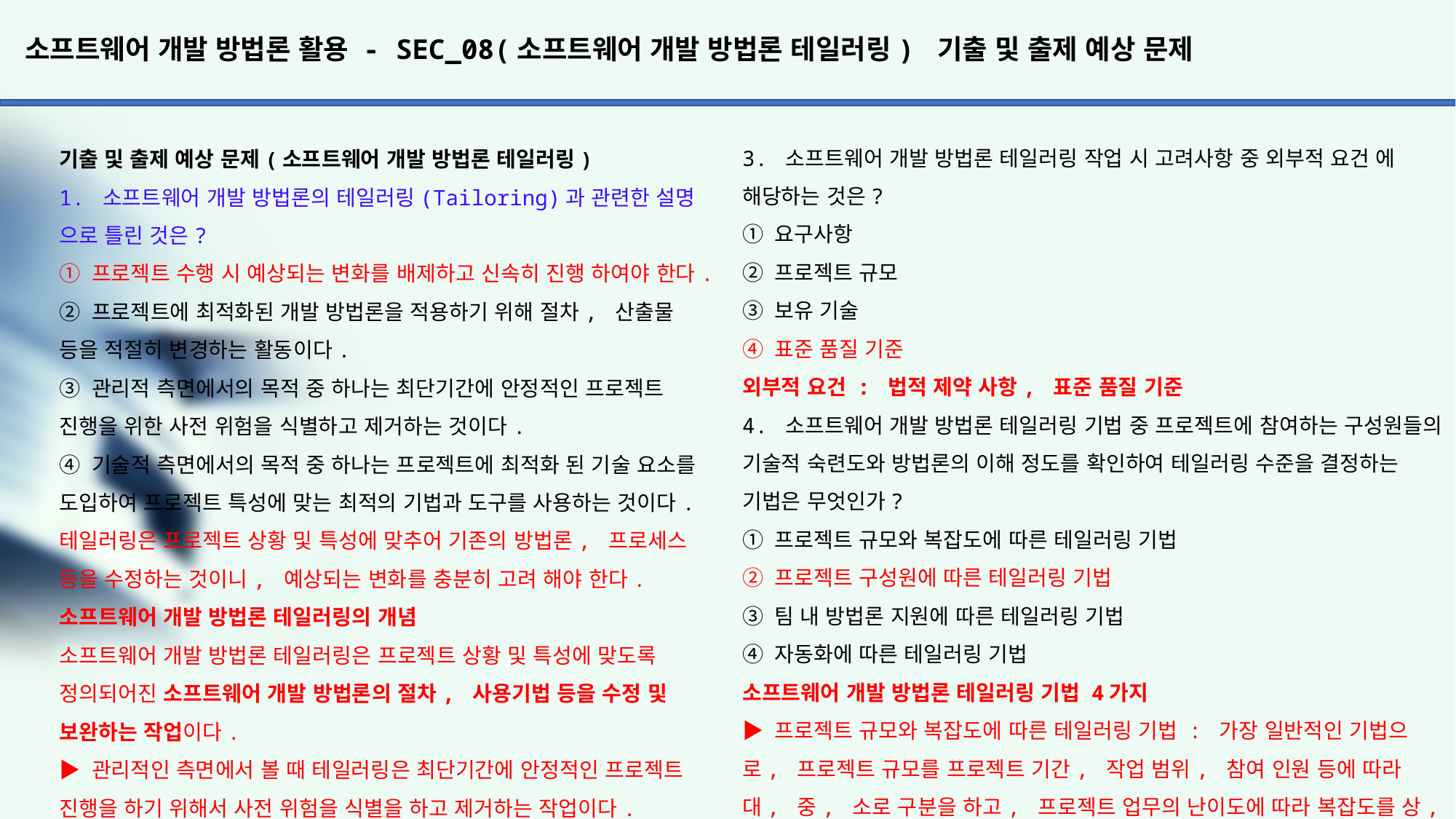

# 소프트웨어 개발 방법론 활용 - SEC_08(소프트웨어 개발 방법론 테일러링) 기출 및 출제 예상 문제
3. 소프트웨어 개발 방법론 테일러링 작업 시 고려사항 중 외부적 요건 에 해당하는 것은?
① 요구사항
② 프로젝트 규모
③ 보유 기술
④ 표준 품질 기준
외부적 요건 : 법적 제약 사항, 표준 품질 기준
4. 소프트웨어 개발 방법론 테일러링 기법 중 프로젝트에 참여하는 구성원들의 기술적 숙련도와 방법론의 이해 정도를 확인하여 테일러링 수준을 결정하는 기법은 무엇인가?
① 프로젝트 규모와 복잡도에 따른 테일러링 기법
② 프로젝트 구성원에 따른 테일러링 기법
③ 팀 내 방법론 지원에 따른 테일러링 기법
④ 자동화에 따른 테일러링 기법
소프트웨어 개발 방법론 테일러링 기법 4가지
▶ 프로젝트 규모와 복잡도에 따른 테일러링 기법 : 가장 일반적인 기법으로, 프로젝트 규모를 프로젝트 기간, 작업 범위, 참여 인원 등에 따라 대, 중, 소로 구분을 하고, 프로젝트 업무의 난이도에 따라 복잡도를 상, 중, 하로 구분하는 기법이다.
▶ 프로젝트 구성원에 따른 테일러링 기법 : 프로젝트에 참여하는 구성원들의 기술적 숙련도와 방법론의 이해 정도를 확인하여 테일러링 수준을 결정하는 기법이다.
▶ 팀 내 방법론 지원에 따른 테일러링 기법 : 프로젝트 수행 시 각 팀
별로 방법론 담당 인력을 배정하되 팀의 방법론 교육과 프로젝트 전체
의 방법론 운영을 위한 의사소통을 담당하도록 인력을 구성하는 기법이다.
▶ 자동화에 따른 테일러링 기법 : 프로젝트 수행 시 작업 부하를 줄이기 위해서 중간 중간 단계에서의 산출물을 자동화 도구를 사용하여
산출할 수 있도록 지원하는 기법이다.

기출 및 출제 예상 문제(소프트웨어 개발 방법론 테일러링)
1. 소프트웨어 개발 방법론의 테일러링(Tailoring)과 관련한 설명 으로 틀린 것은?
① 프로젝트 수행 시 예상되는 변화를 배제하고 신속히 진행 하여야 한다.
② 프로젝트에 최적화된 개발 방법론을 적용하기 위해 절차, 산출물 등을 적절히 변경하는 활동이다.
③ 관리적 측면에서의 목적 중 하나는 최단기간에 안정적인 프로젝트 진행을 위한 사전 위험을 식별하고 제거하는 것이다.
④ 기술적 측면에서의 목적 중 하나는 프로젝트에 최적화 된 기술 요소를 도입하여 프로젝트 특성에 맞는 최적의 기법과 도구를 사용하는 것이다.
테일러링은 프로젝트 상황 및 특성에 맞추어 기존의 방법론, 프로세스 등을 수정하는 것이니, 예상되는 변화를 충분히 고려 해야 한다.
소프트웨어 개발 방법론 테일러링의 개념
소프트웨어 개발 방법론 테일러링은 프로젝트 상황 및 특성에 맞도록 정의되어진 소프트웨어 개발 방법론의 절차, 사용기법 등을 수정 및 보완하는 작업이다.
▶ 관리적인 측면에서 볼 때 테일러링은 최단기간에 안정적인 프로젝트 진행을 하기 위해서 사전 위험을 식별을 하고 제거하는 작업이다.
▶ 기술적인 측면에서 볼 때 테일러링은 프로젝트에 최적화된 기술 요소를 도입하여 프로젝트 특성에 맞는 최적의 기법과 도구를 찾아가는 작업이다.
▶ 소프트웨어 개발 방법론 테일러링의 수행 절차
프로젝트 특징 정의 -> 표준 프로세스 선정 및 검증 -> 상위 수준의 커스터마이징 -> 세부적 커스터마이징 -> 테일러링 문서화
2. 테일러링(Tailoring) 개발 방법론의 내부 기준에 해당하지 않는 것은?
① 납기/비용			② 기술환경
③ 구성원 능력 			④ 국제표준 품질 기준
테일러링의 고려사항에는 내부적 요건과 외부적 요건이 있다.
내부적 기준
▶ 목표 환경 : 시스템의 개발 환경과 유형이 서로 다른 경우 테일러링이 필요하다.
▶ 요구사항 : 프로젝트의 생명 주기 활동에서 개발, 운영, 유지보수 등 프로젝트에서 우선적으로 고려할 요구사항이 서로 다른 경우 테일러링이 필요하다.
▶ 프로젝트 규모 : 비용, 인력, 기간 등 프로젝트의 규모가 서로 다른 경우 테일러링이 필요하다.
▶ 보유 기술 : 프로세스, 개발 방법론, 산출물, 구성원의 능력 등이 서로 다른 경우 테일러링이 필요하다.
외부적 기준
▶ 법적 제약 사항 : 프로젝트 별로 적용될 IT Compliance가 서로 다른 경우 테일러링이 필요하다.
▶ 표준 품질 기준 : 금융, 제도, 제조 등 여러 분야별로 표준 품질 기준이 서로 다를 경우 테일러링이 필요하다.